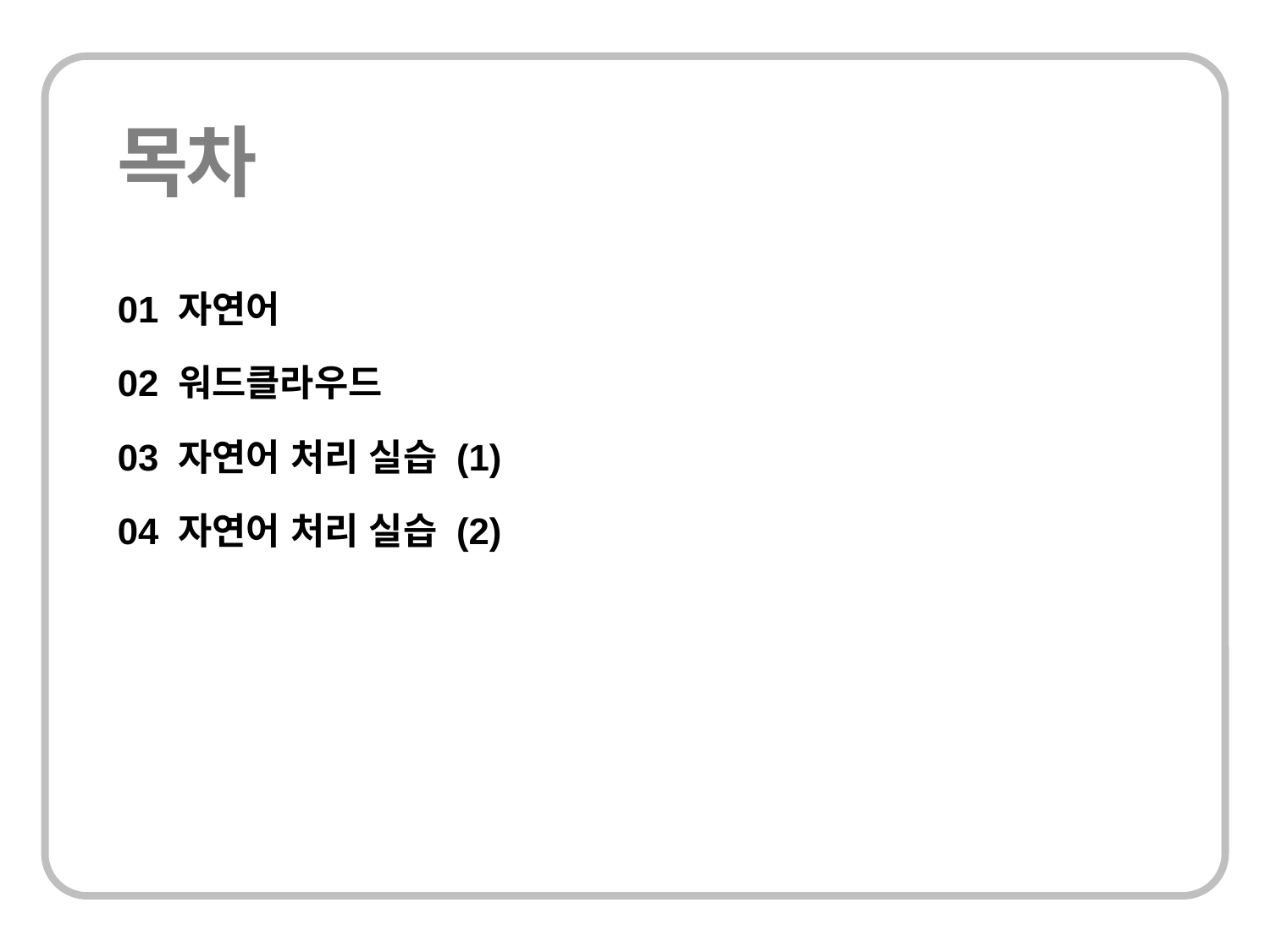

01 자연어
02 워드클라우드
03 자연어 처리 실습 (1)
04 자연어 처리 실습 (2)